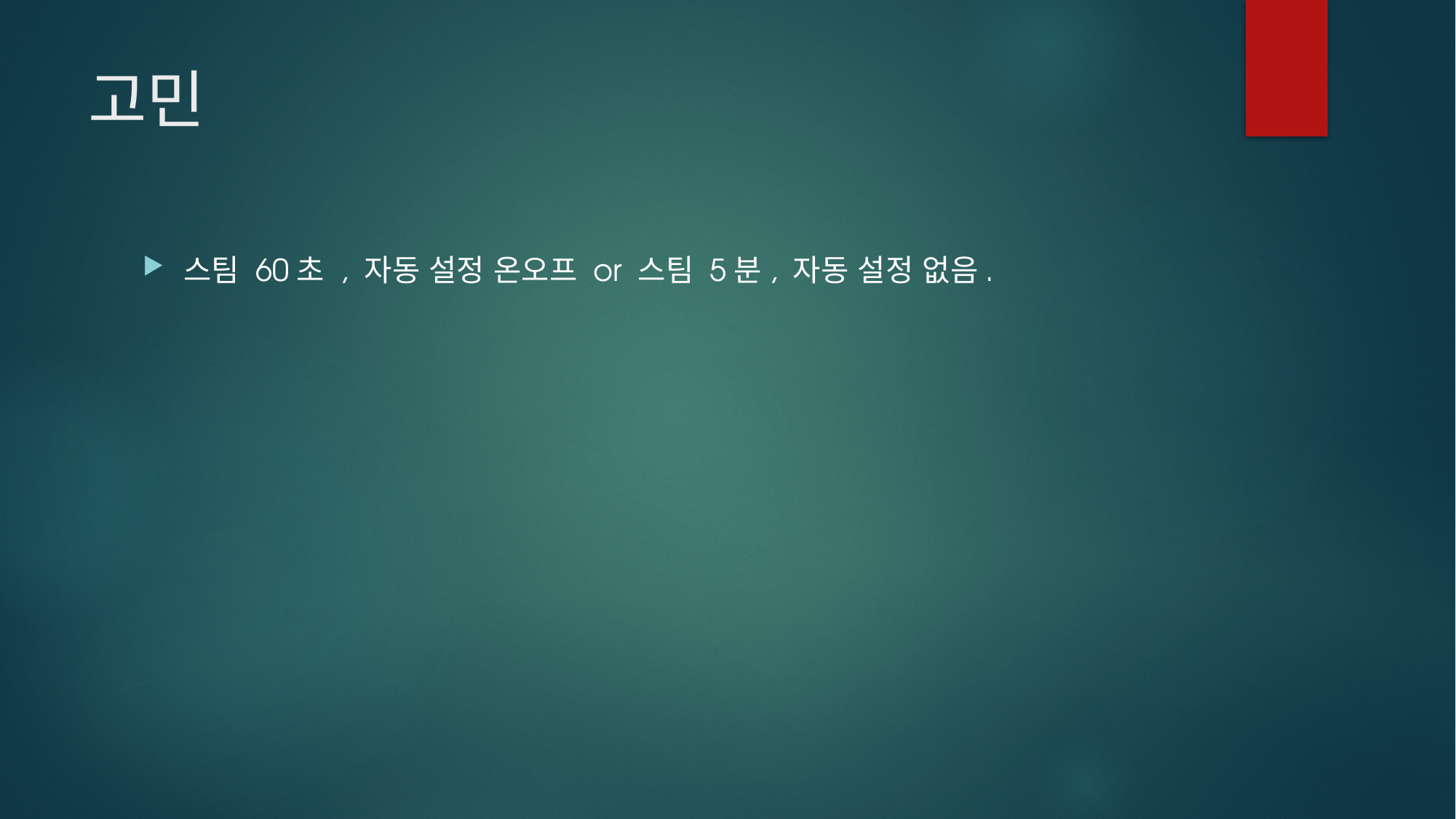

# 고민
스팀 60초 , 자동 설정 온오프 or 스팀 5분, 자동 설정 없음.